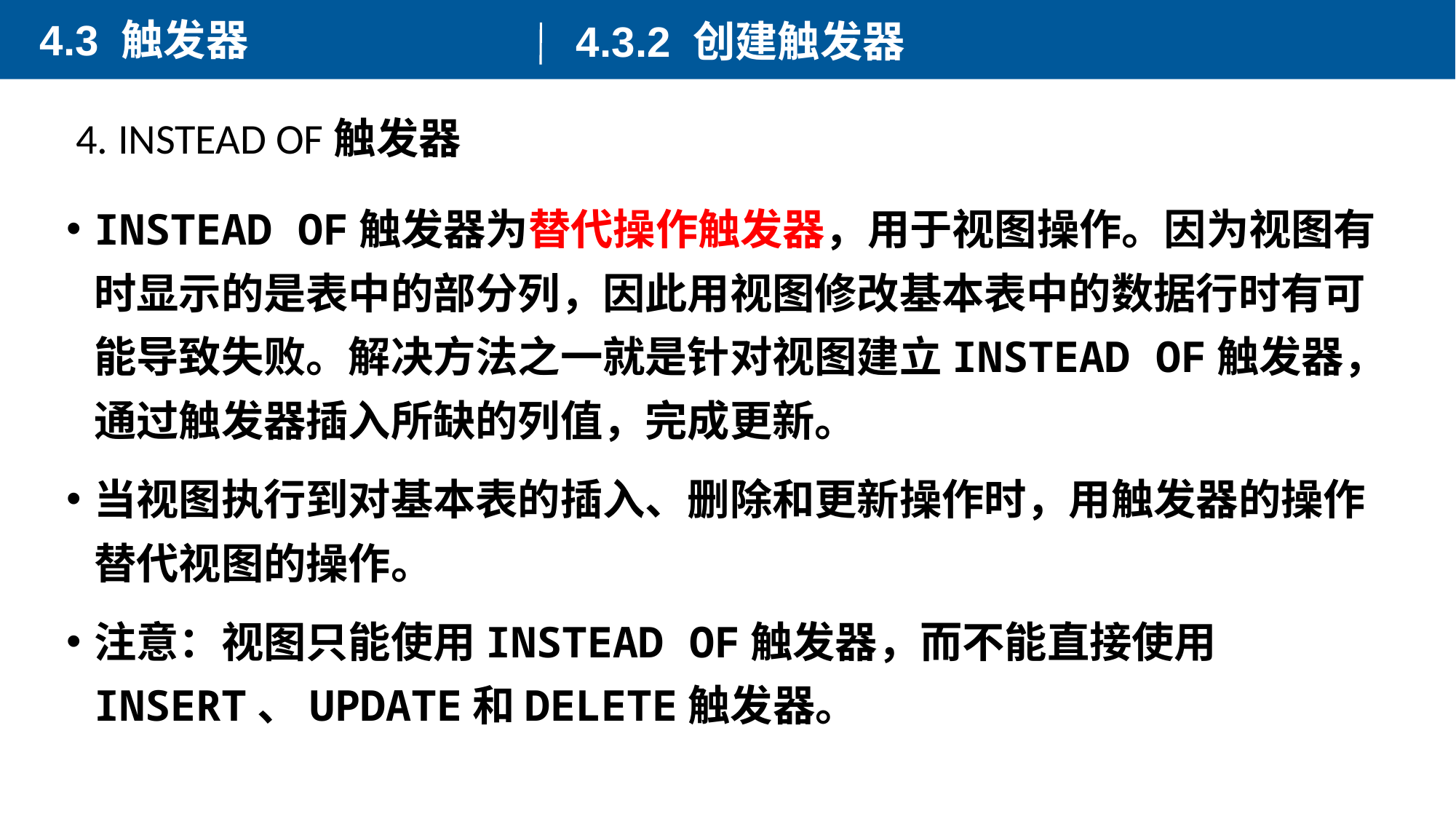

4.3 触发器
4.3.2 创建触发器
4. INSTEAD OF触发器
INSTEAD OF触发器为替代操作触发器，用于视图操作。因为视图有时显示的是表中的部分列，因此用视图修改基本表中的数据行时有可能导致失败。解决方法之一就是针对视图建立INSTEAD OF触发器，通过触发器插入所缺的列值，完成更新。
当视图执行到对基本表的插入、删除和更新操作时，用触发器的操作替代视图的操作。
注意：视图只能使用INSTEAD OF触发器，而不能直接使用INSERT、UPDATE和DELETE触发器。